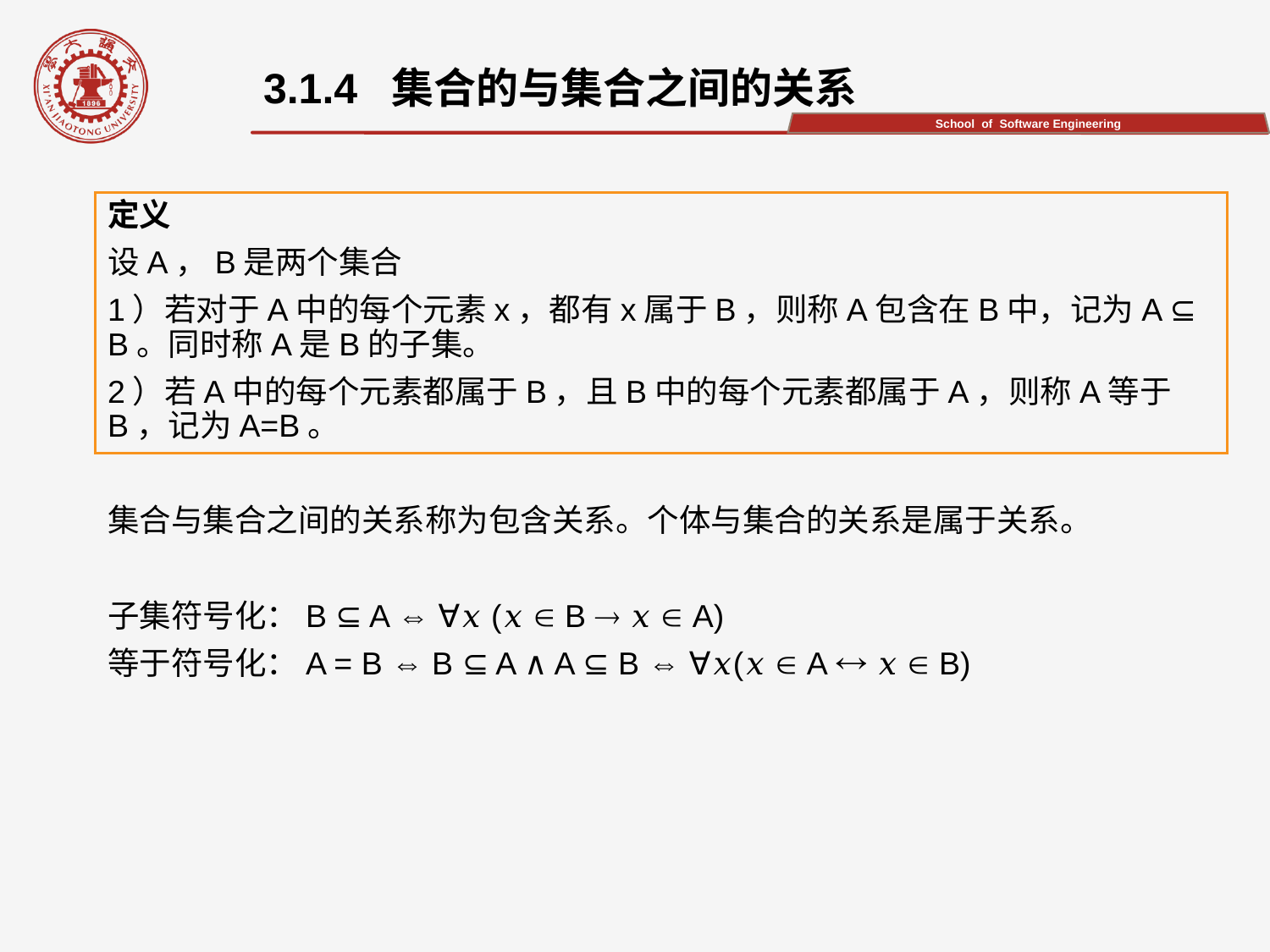

3.1.4  集合的与集合之间的关系

定义
设A，B是两个集合
1）若对于A中的每个元素x，都有x属于B，则称A包含在B中，记为A ⊆ B。同时称A是B的子集。
2）若A中的每个元素都属于B，且B中的每个元素都属于A，则称A等于B，记为A=B。

集合与集合之间的关系称为包含关系。个体与集合的关系是属于关系。

子集符号化：B ⊆ A ⇔ ∀𝑥 (𝑥 ∈ B → 𝑥 ∈ A)
等于符号化：A = B ⇔ B ⊆ A ∧ A ⊆ B ⇔ ∀𝑥(𝑥 ∈ A ↔ 𝑥 ∈ B)